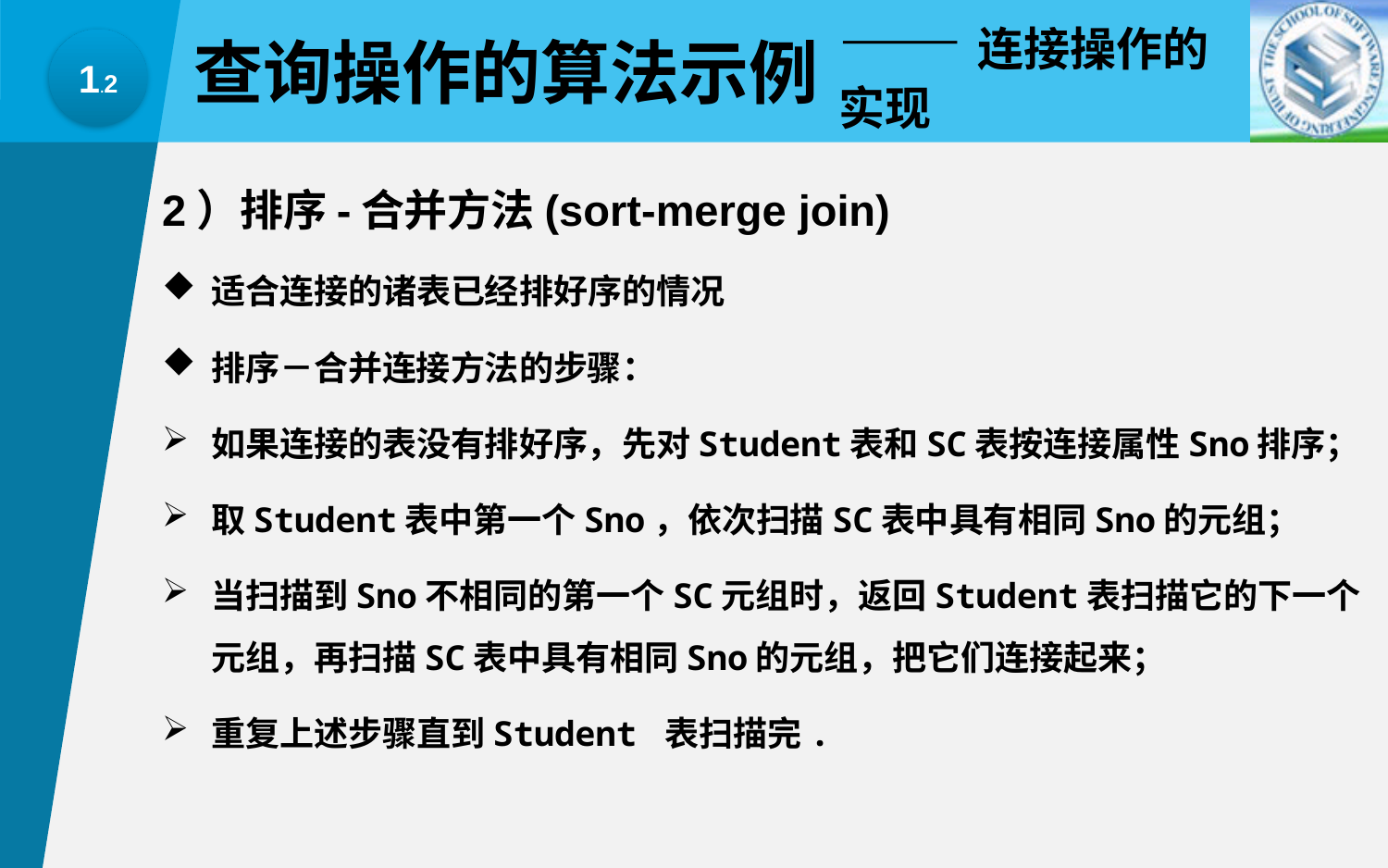

——连接操作的实现
查询操作的算法示例
1.2
2）排序-合并方法(sort-merge join)
适合连接的诸表已经排好序的情况
排序－合并连接方法的步骤：
如果连接的表没有排好序，先对Student表和SC表按连接属性Sno排序；
取Student表中第一个Sno，依次扫描SC表中具有相同Sno的元组；
当扫描到Sno不相同的第一个SC元组时，返回Student表扫描它的下一个元组，再扫描SC表中具有相同Sno的元组，把它们连接起来；
重复上述步骤直到Student 表扫描完.